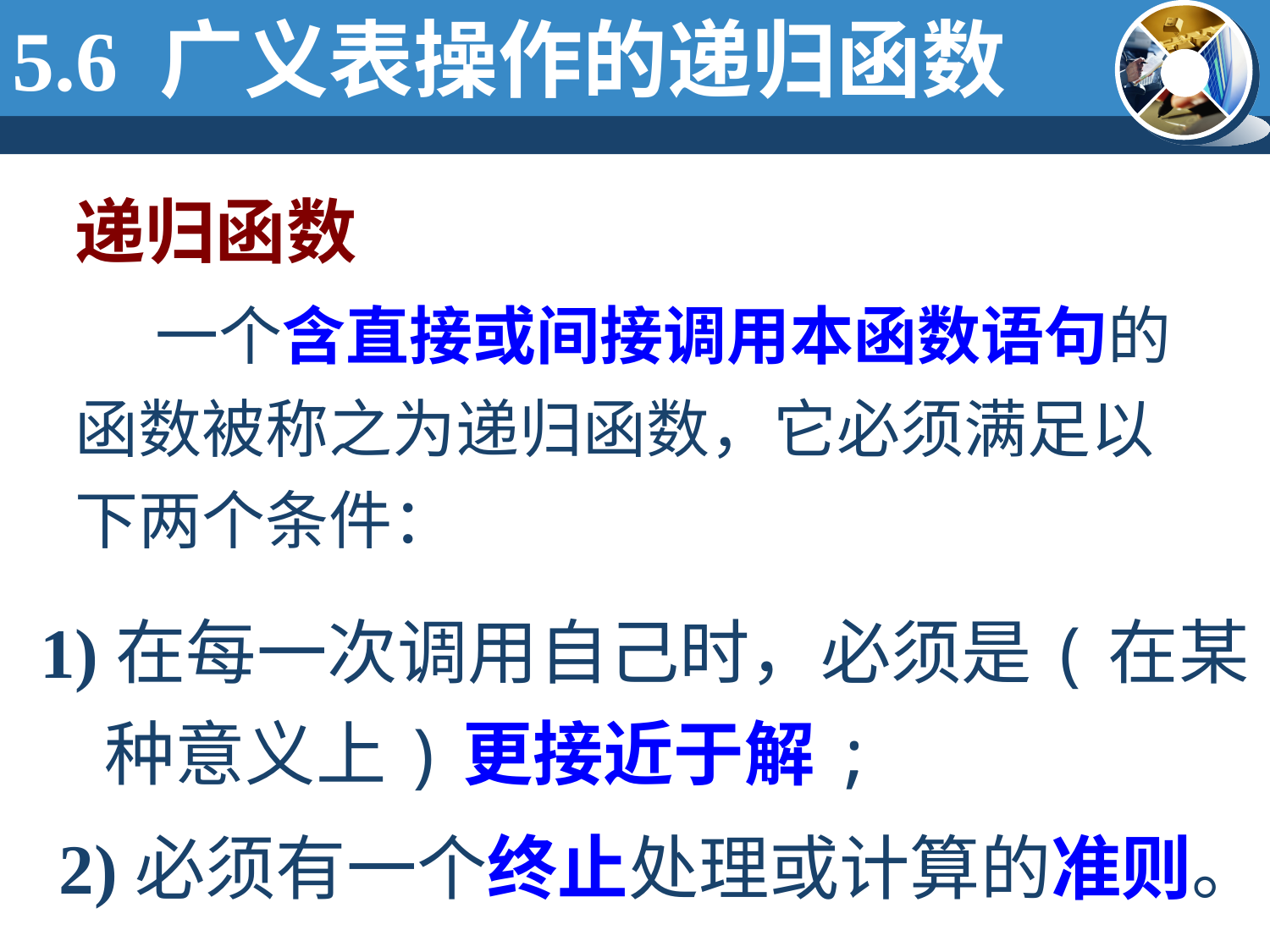

5.6 广义表操作的递归函数
递归函数
    一个含直接或间接调用本函数语句的函数被称之为递归函数，它必须满足以下两个条件：
1)在每一次调用自己时，必须是(在某
   种意义上)更接近于解;
2)必须有一个终止处理或计算的准则。